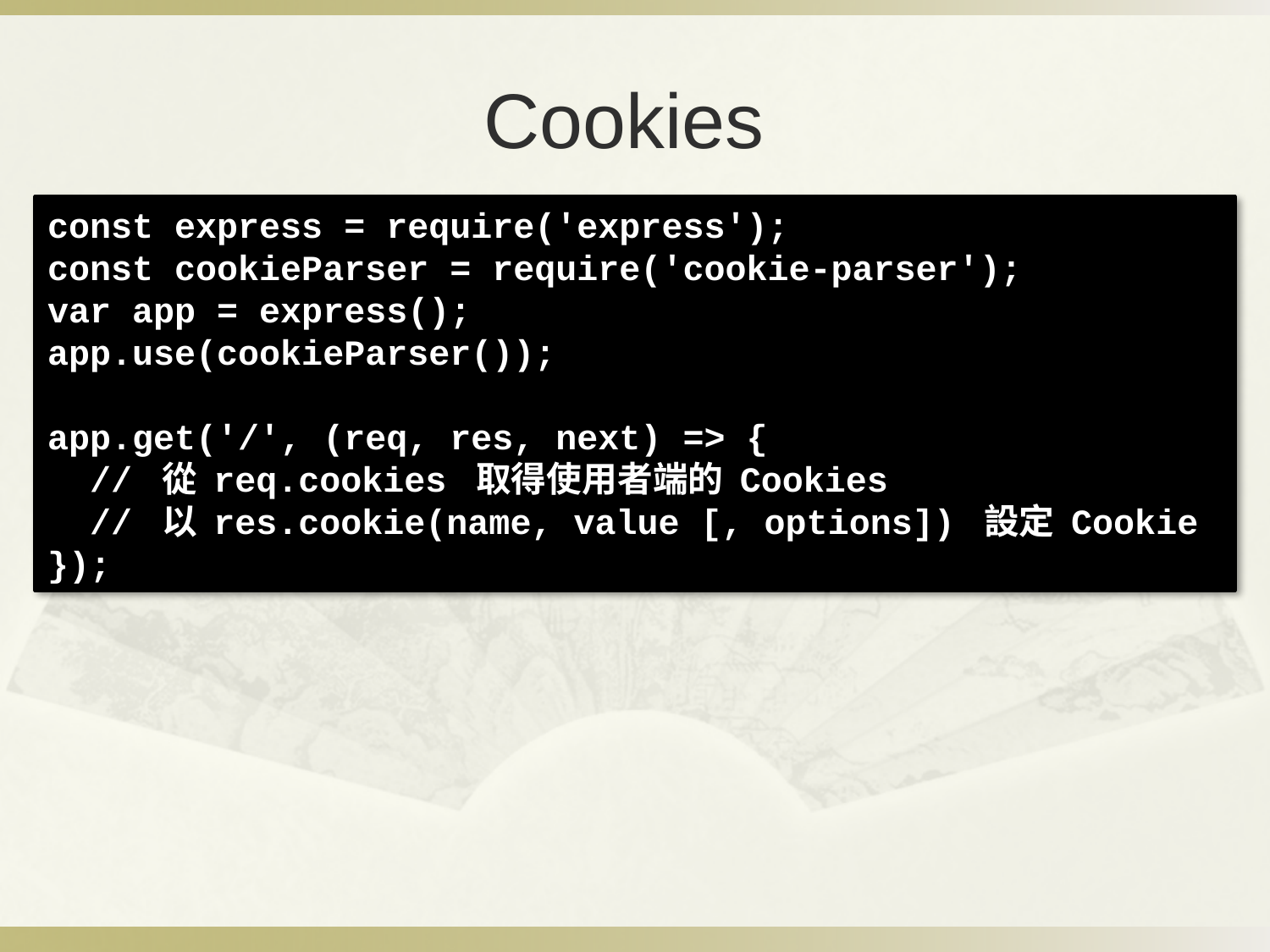

# Cookies
const express = require('express');
const cookieParser = require('cookie-parser');
var app = express();
app.use(cookieParser());

app.get('/', (req, res, next) => {
  // 從 req.cookies 取得使用者端的 Cookies
  // 以 res.cookie(name, value [, options]) 設定 Cookie
});